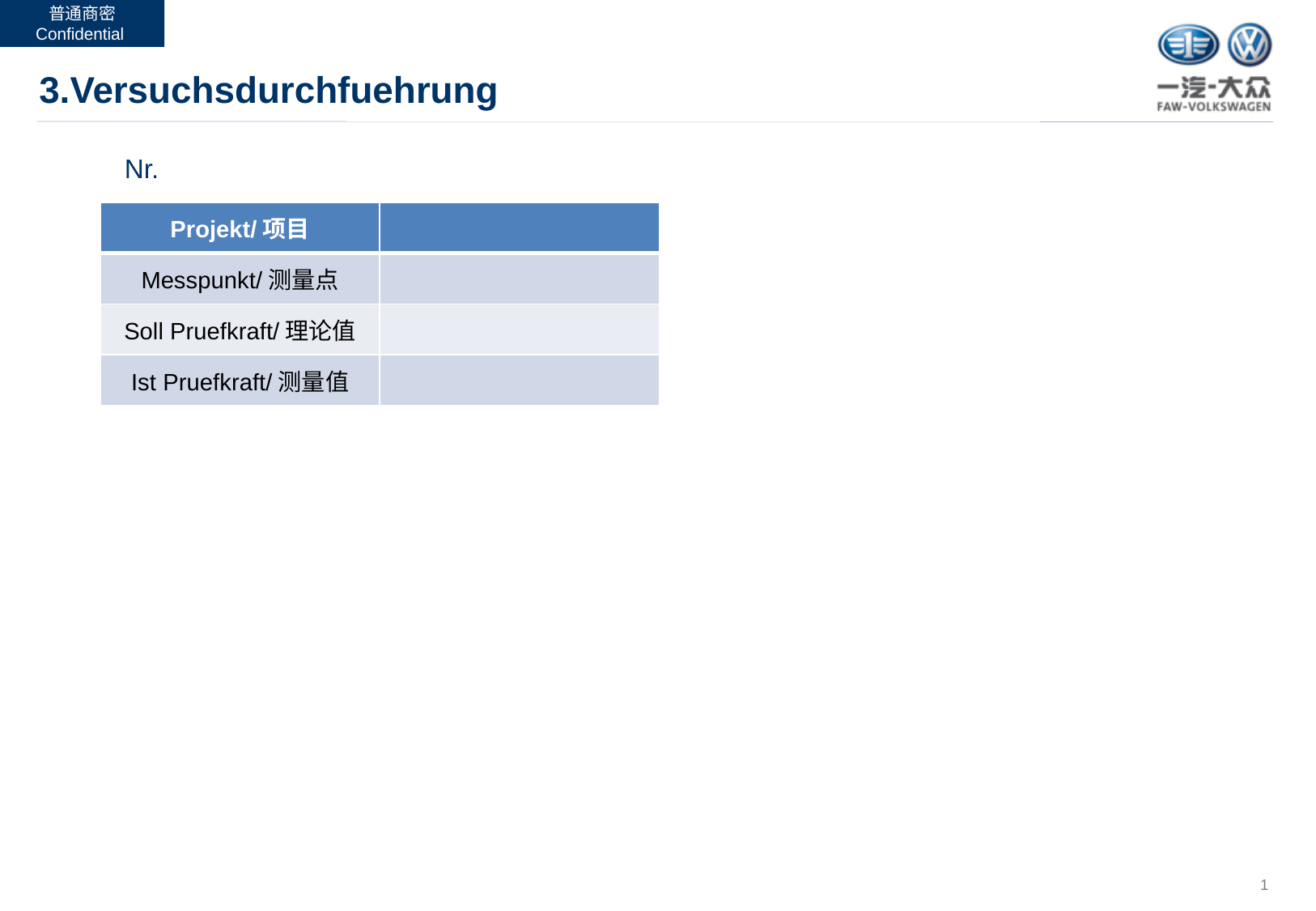

3.Versuchsdurchfuehrung

Nr.
| Projekt/项目 |  |
| --- | --- |
| Messpunkt/测量点 |  |
| Soll Pruefkraft/理论值 |  |
| Ist Pruefkraft/测量值 |  |